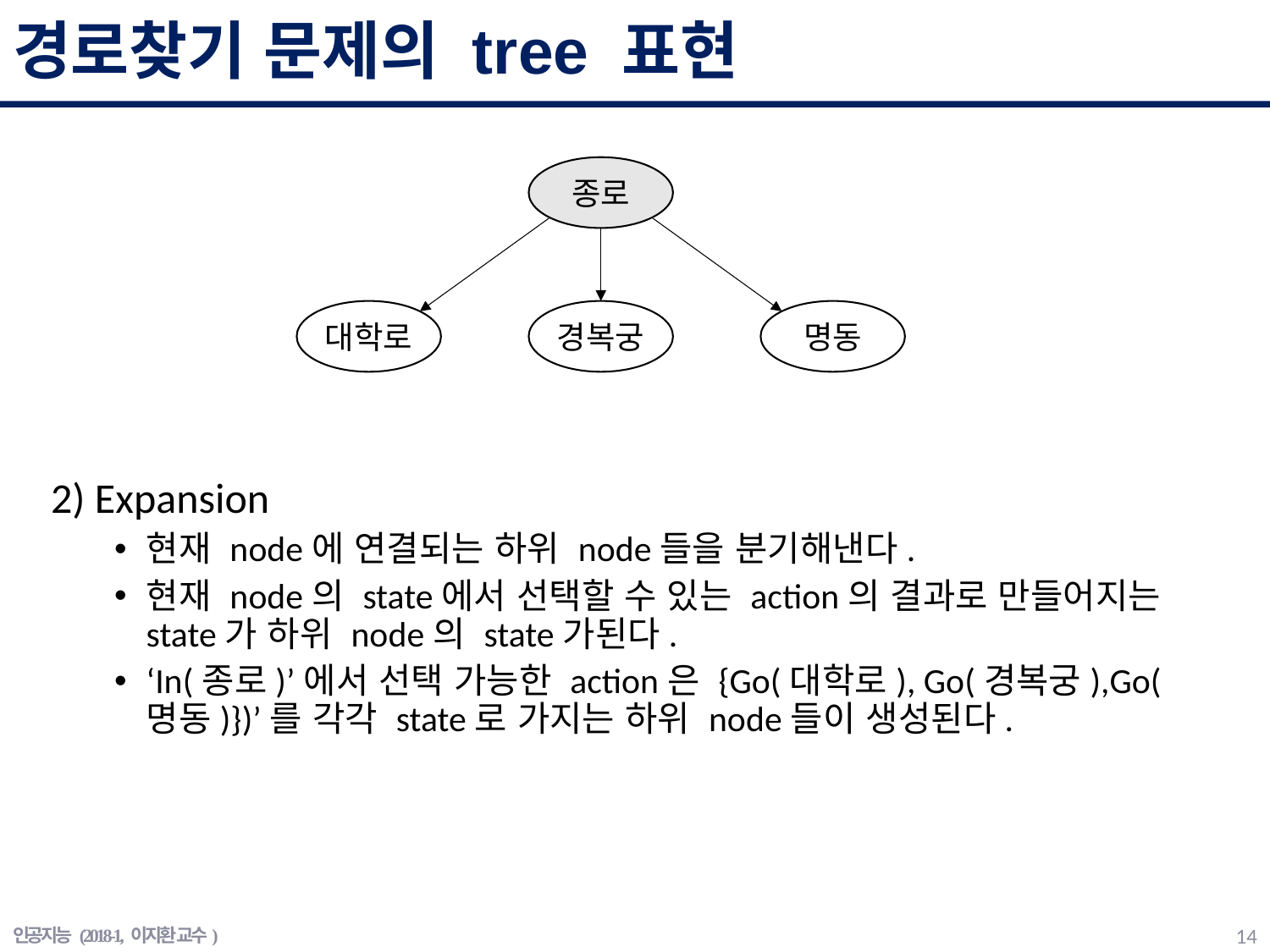

# 경로찾기 문제의 tree 표현
종로
대학로
경복궁
명동
2) Expansion
현재 node에 연결되는 하위 node들을 분기해낸다.
현재 node의 state에서 선택할 수 있는 action의 결과로 만들어지는 state가 하위 node의 state가된다.
‘In(종로)’에서 선택 가능한 action은 {Go(대학로), Go(경복궁),Go(명동)})’를 각각 state로 가지는 하위 node들이 생성된다.
인공지능 (2018-1, 이지환 교수)
14